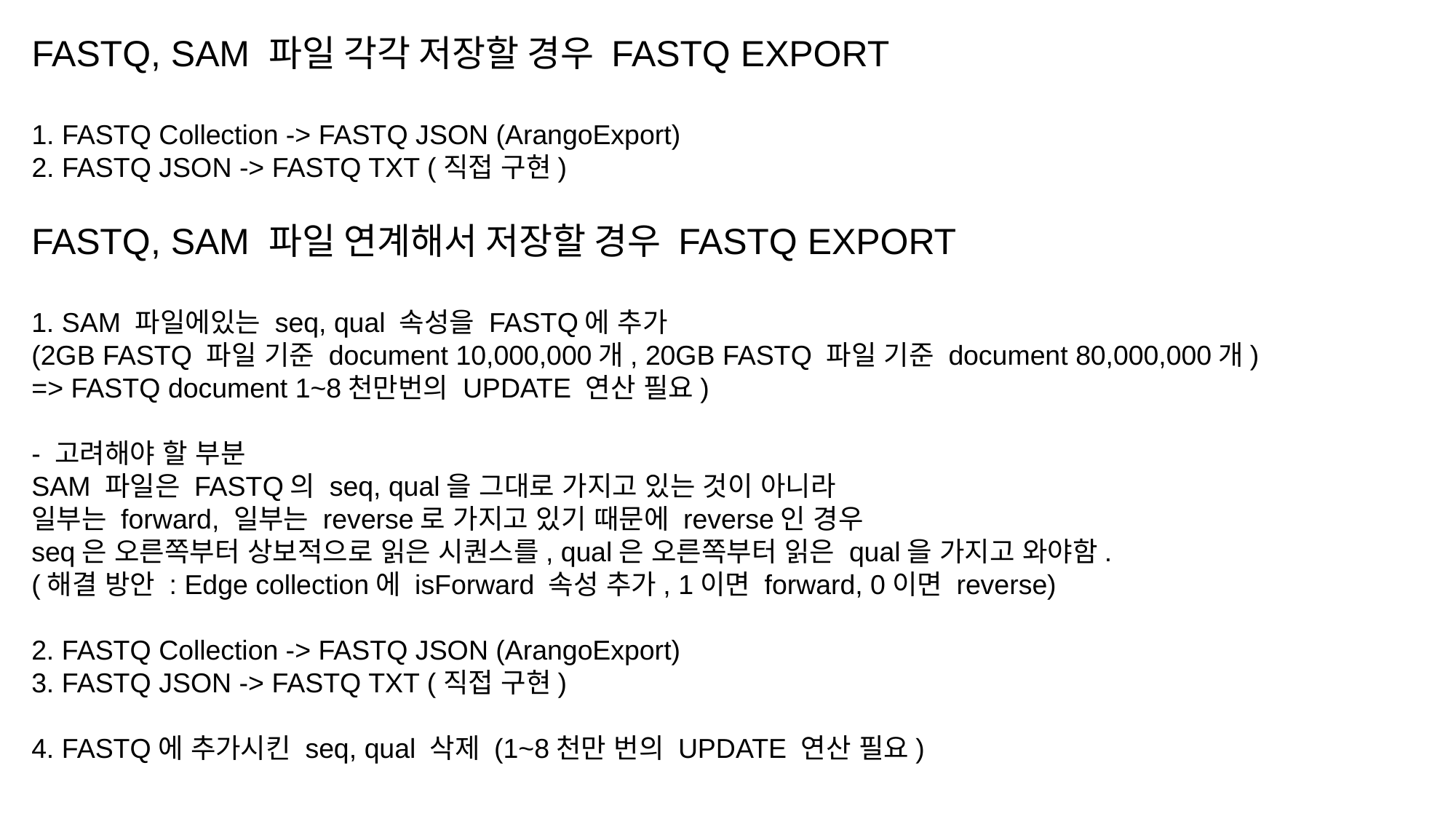

FASTQ, SAM 파일 각각 저장할 경우 FASTQ EXPORT

1. FASTQ Collection -> FASTQ JSON (ArangoExport)
2. FASTQ JSON -> FASTQ TXT (직접 구현)
FASTQ, SAM 파일 연계해서 저장할 경우 FASTQ EXPORT

1. SAM 파일에있는 seq, qual 속성을 FASTQ에 추가
(2GB FASTQ 파일 기준 document 10,000,000개, 20GB FASTQ 파일 기준 document 80,000,000개)
=> FASTQ document 1~8천만번의 UPDATE 연산 필요)

- 고려해야 할 부분
SAM 파일은 FASTQ의 seq, qual을 그대로 가지고 있는 것이 아니라
일부는 forward, 일부는 reverse로 가지고 있기 때문에 reverse인 경우
seq은 오른쪽부터 상보적으로 읽은 시퀀스를, qual은 오른쪽부터 읽은 qual을 가지고 와야함.
(해결 방안 : Edge collection에 isForward 속성 추가, 1이면 forward, 0이면 reverse)

2. FASTQ Collection -> FASTQ JSON (ArangoExport)
3. FASTQ JSON -> FASTQ TXT (직접 구현)

4. FASTQ에 추가시킨 seq, qual 삭제 (1~8천만 번의 UPDATE 연산 필요)